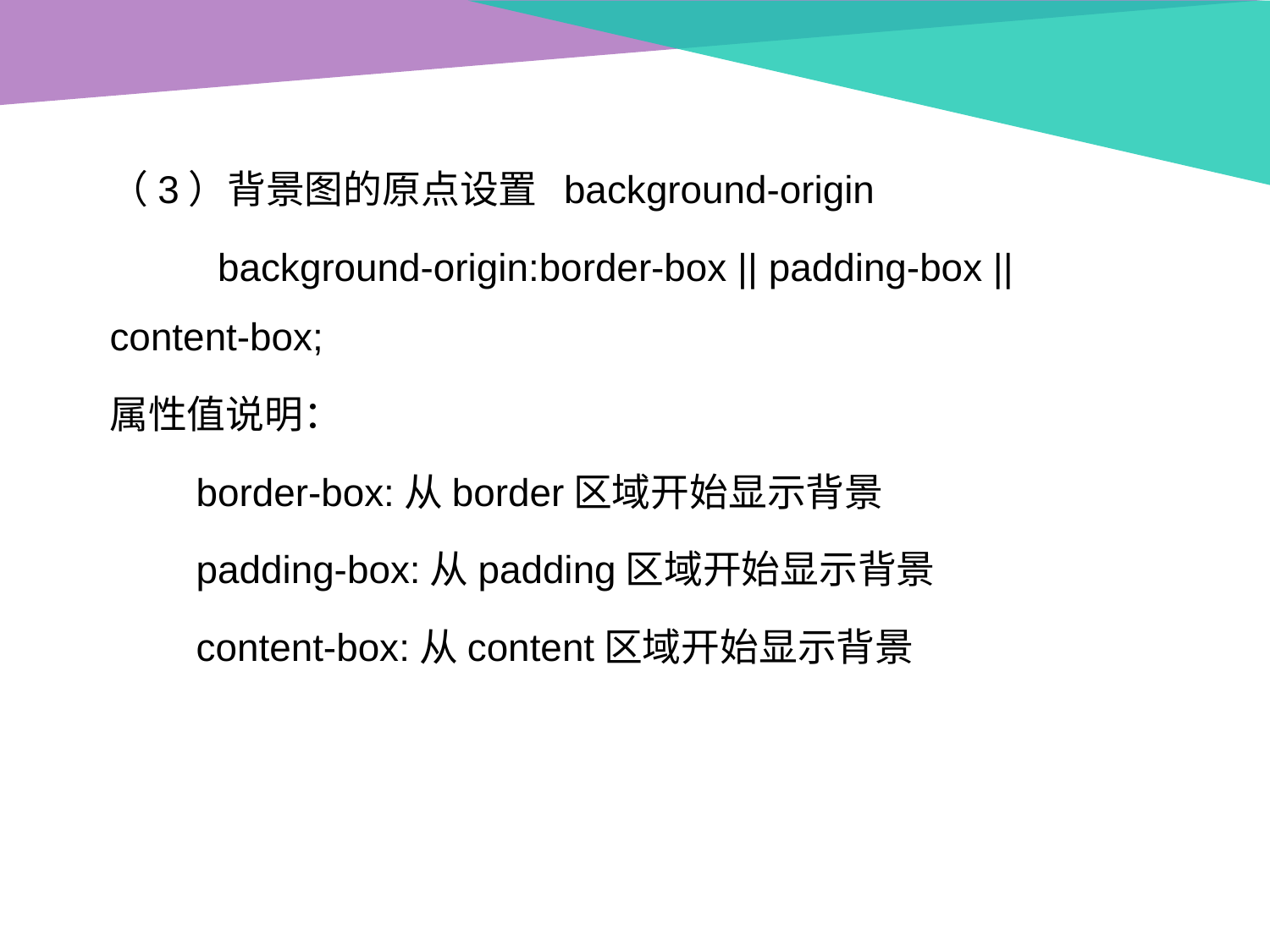

（3）背景图的原点设置  background-origin
          background-origin:border-box || padding-box || content-box;
属性值说明：
        border-box:从border区域开始显示背景
        padding-box:从padding区域开始显示背景
        content-box:从content区域开始显示背景